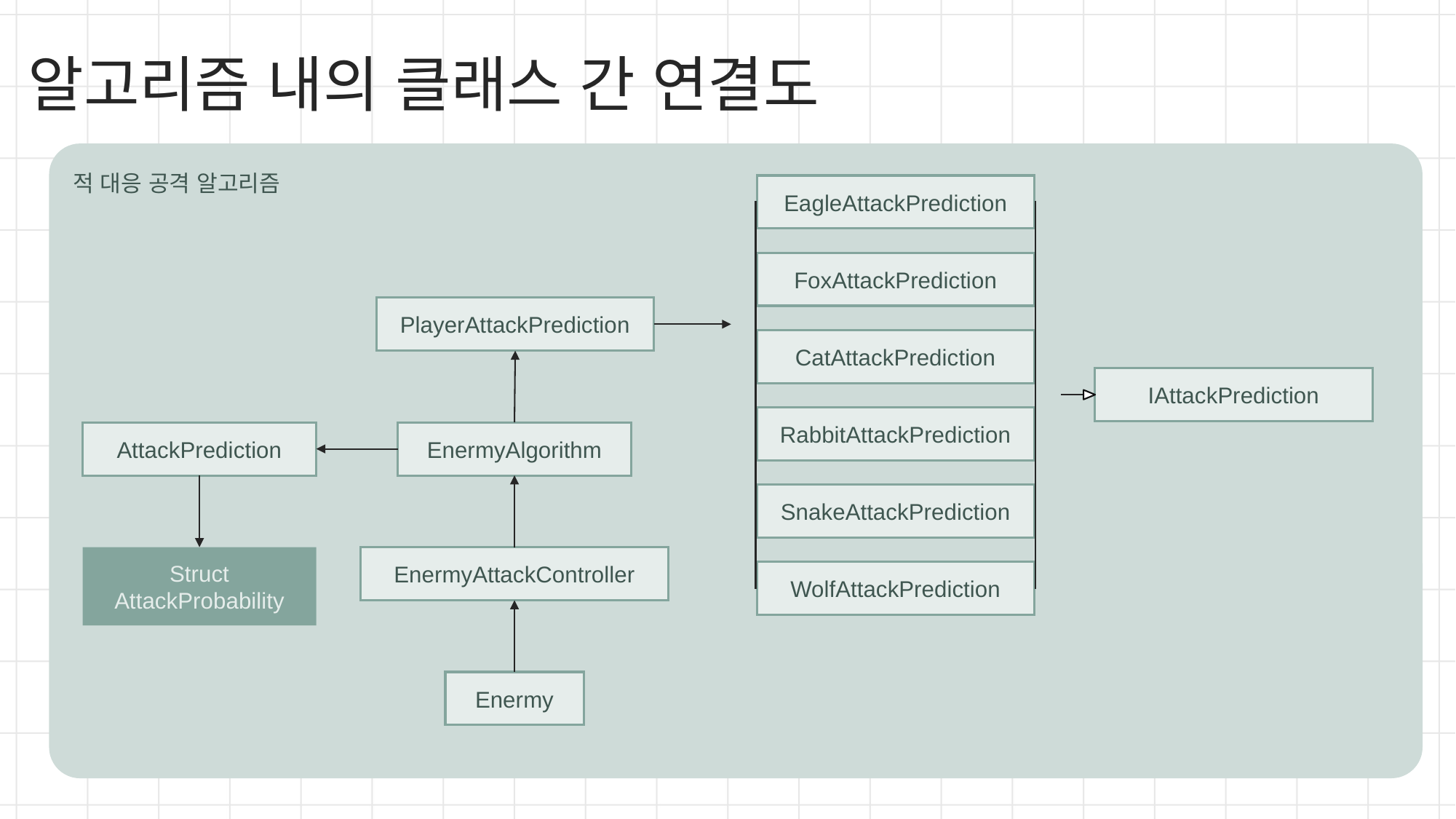

알고리즘 내의 클래스 간 연결도

적 대응 공격 알고리즘
EagleAttackPrediction
FoxAttackPrediction
PlayerAttackPrediction
CatAttackPrediction
IAttackPrediction

RabbitAttackPrediction
AttackPrediction
EnermyAlgorithm
SnakeAttackPrediction
Struct AttackProbability
EnermyAttackController
WolfAttackPrediction
Enermy